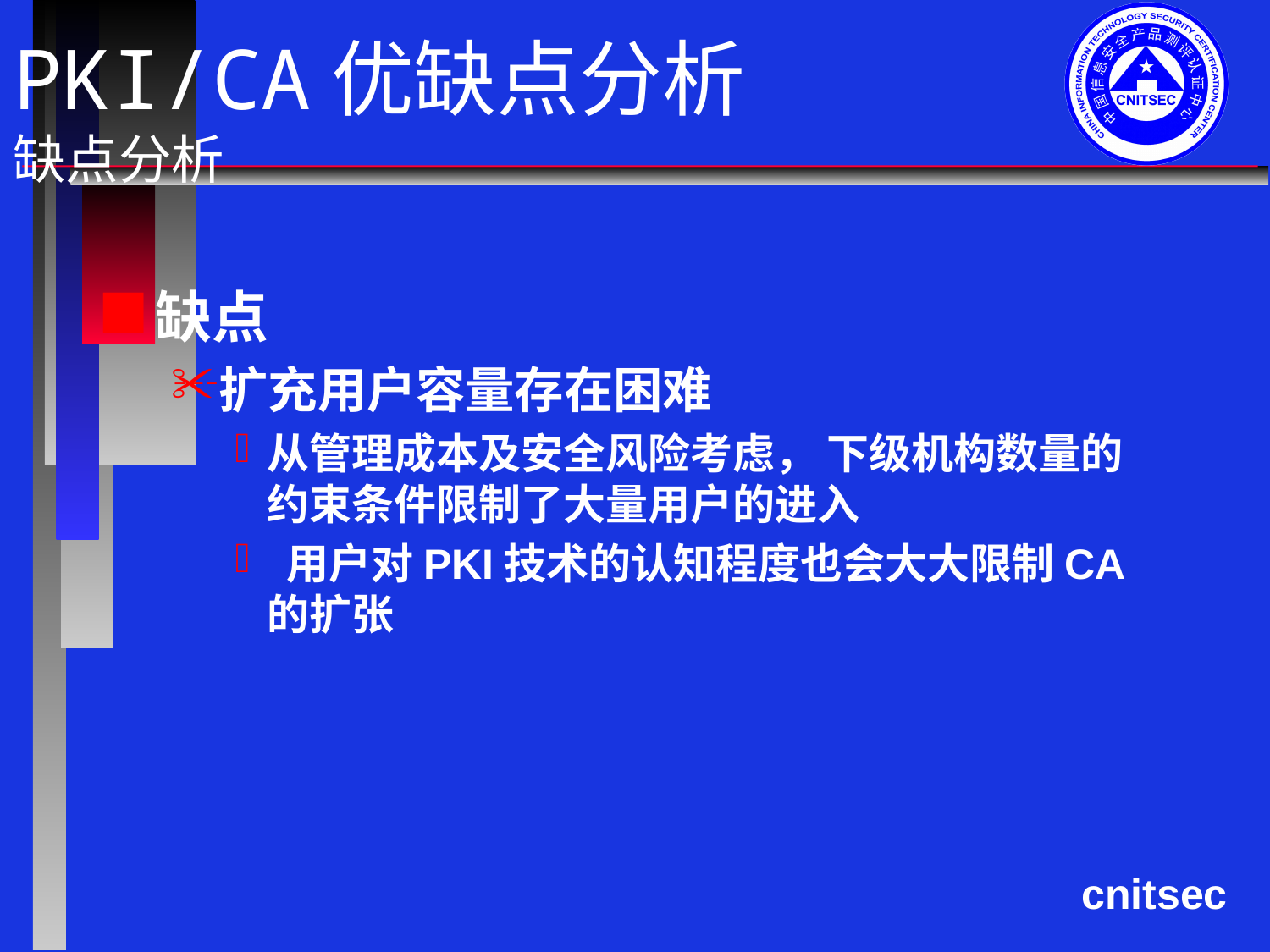

# PKI/CA优缺点分析 缺点分析
缺点
扩充用户容量存在困难
从管理成本及安全风险考虑， 下级机构数量的约束条件限制了大量用户的进入
 用户对PKI技术的认知程度也会大大限制CA的扩张